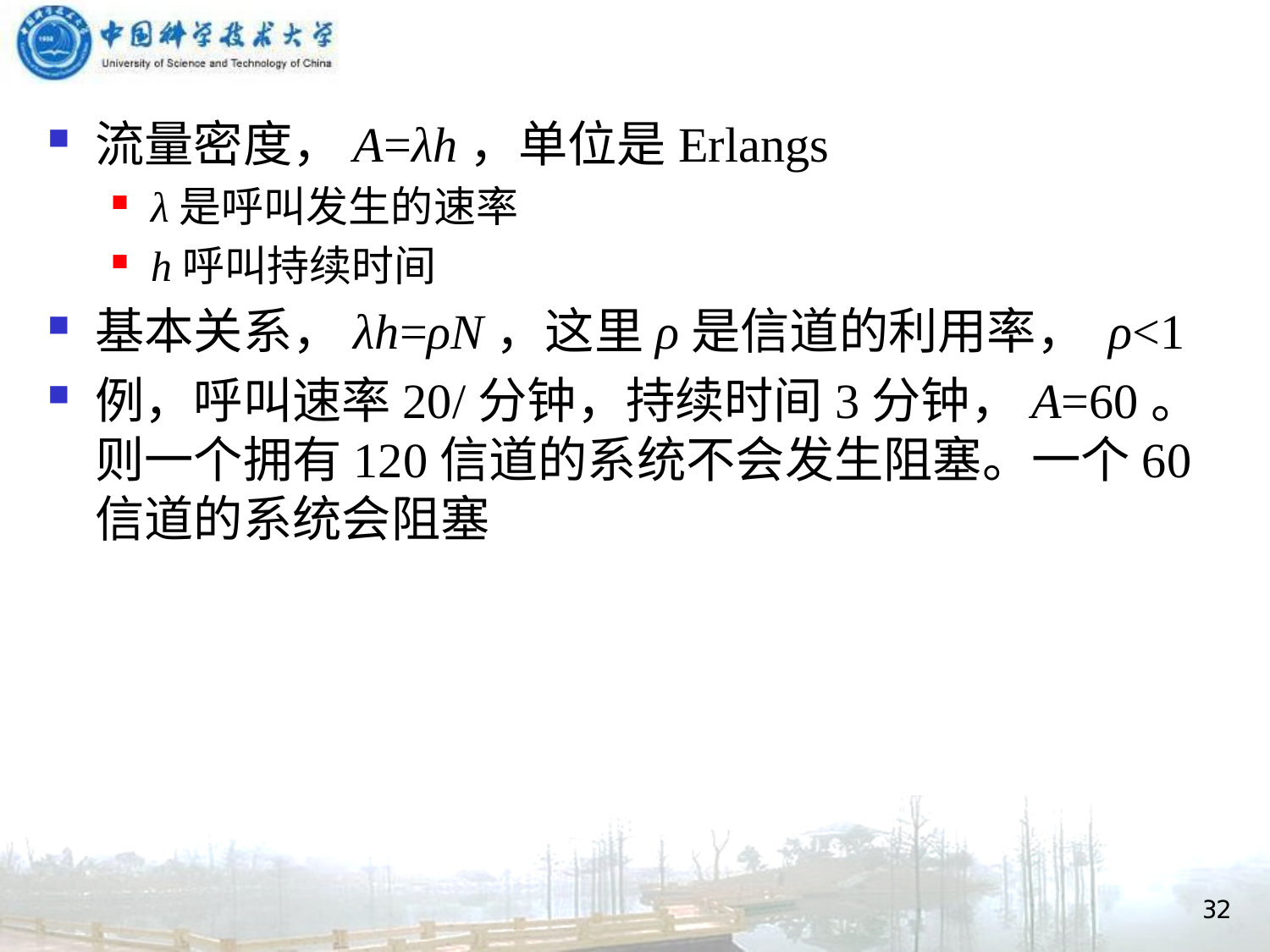

流量密度，A=λh，单位是Erlangs
λ是呼叫发生的速率
h呼叫持续时间
基本关系，λh=ρN，这里ρ是信道的利用率， ρ<1
例，呼叫速率20/分钟，持续时间3分钟，A=60。则一个拥有120信道的系统不会发生阻塞。一个60信道的系统会阻塞
32